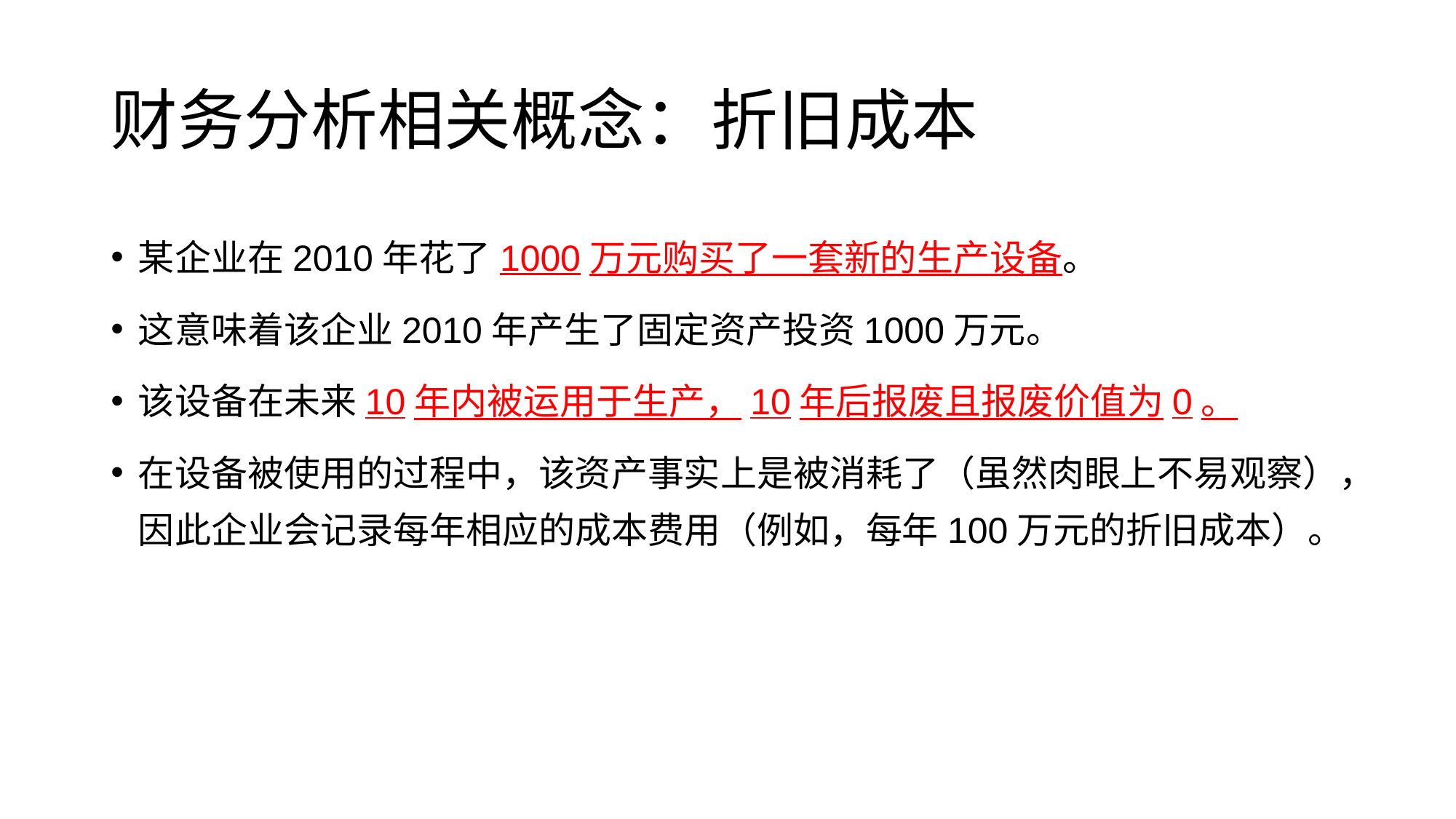

# 财务分析相关概念：折旧成本
某企业在2010年花了1000万元购买了一套新的生产设备。
这意味着该企业2010年产生了固定资产投资1000万元。
该设备在未来10年内被运用于生产，10年后报废且报废价值为0。
在设备被使用的过程中，该资产事实上是被消耗了（虽然肉眼上不易观察），因此企业会记录每年相应的成本费用（例如，每年100万元的折旧成本）。